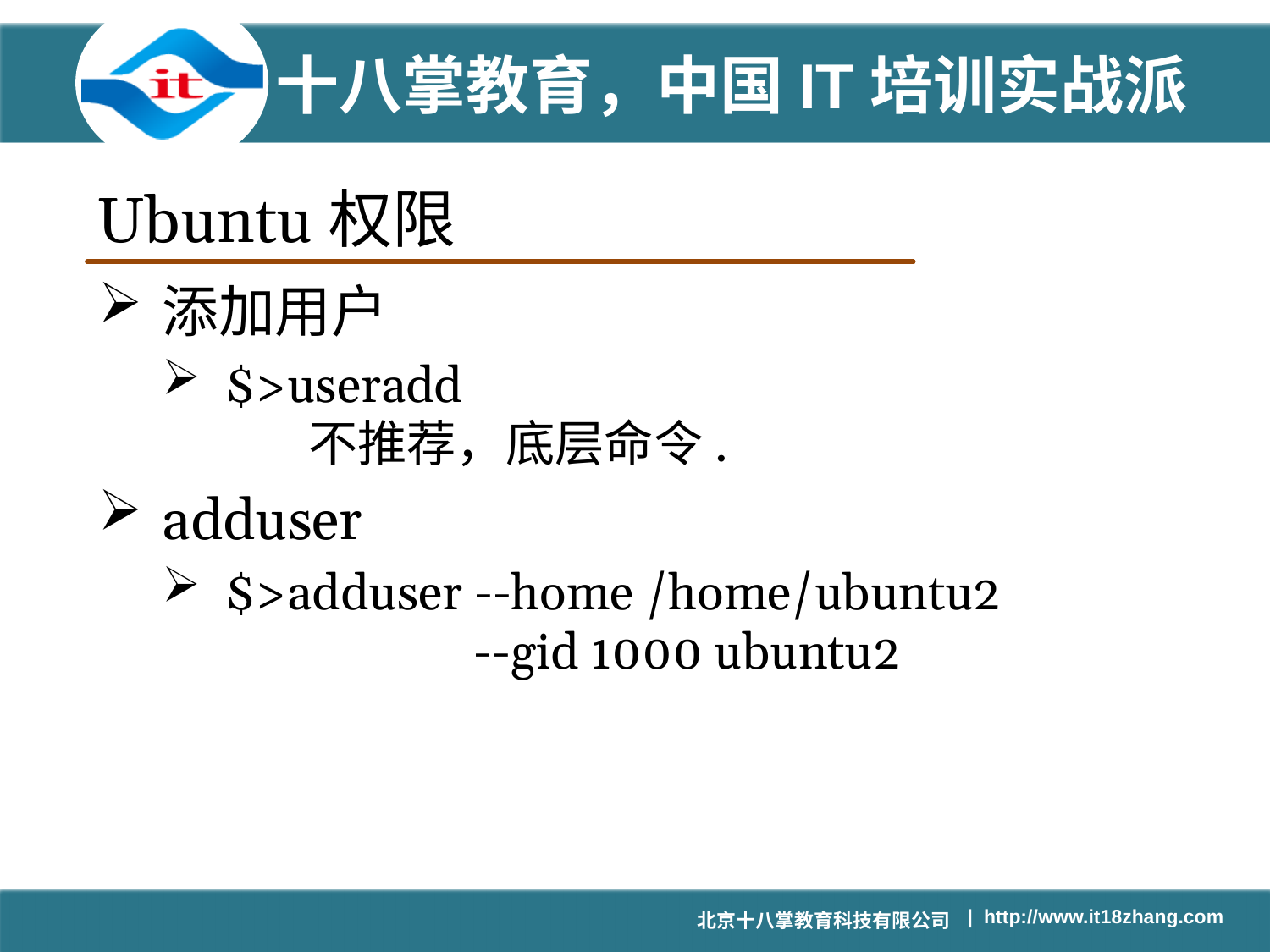

# Ubuntu权限
添加用户
$>useradd
      不推荐，底层命令.
adduser
$>adduser --home /home/ubuntu2
                     --gid 1000 ubuntu2